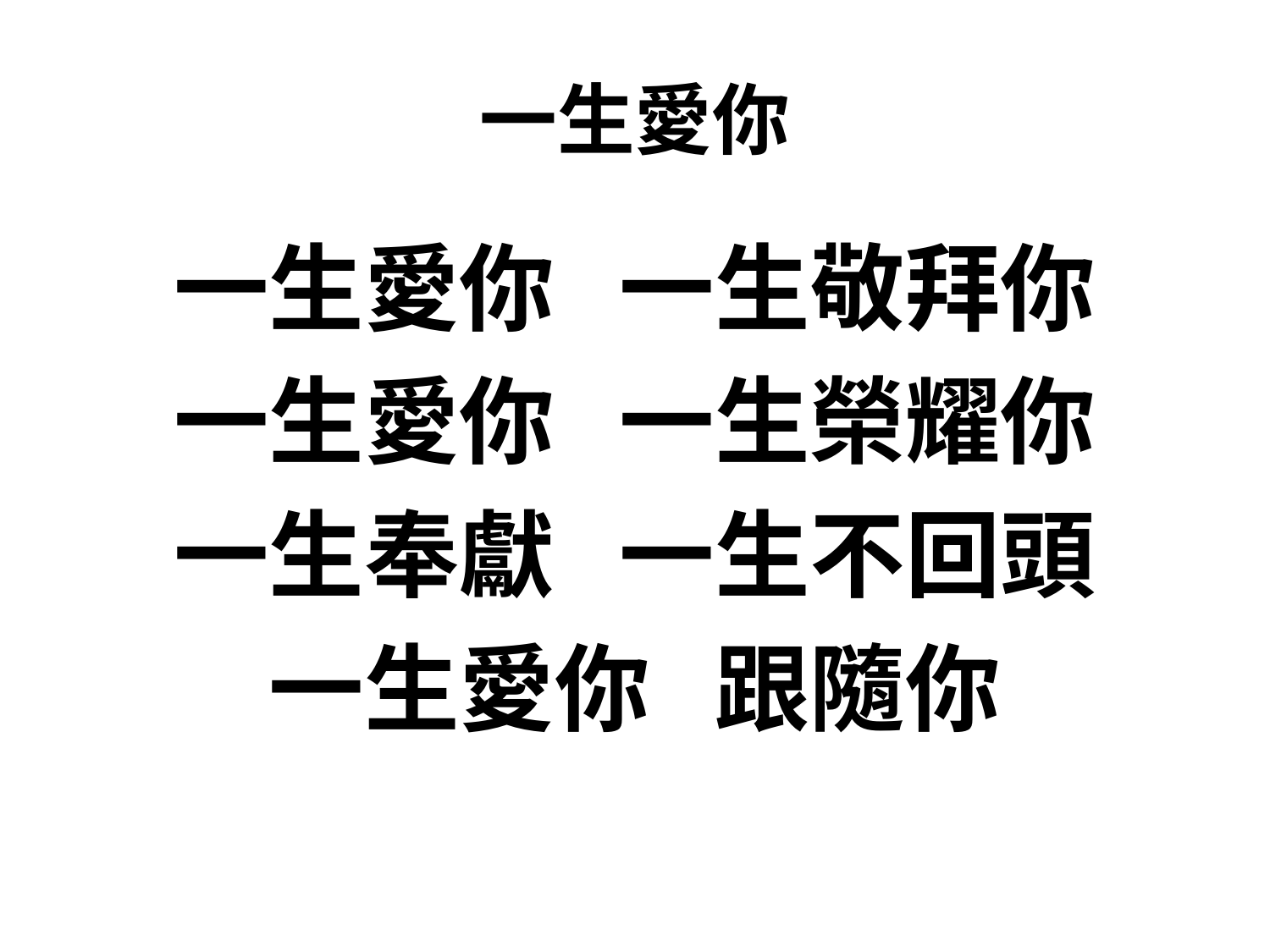

# 一生愛你
一生愛你   一生敬拜你
一生愛你   一生榮耀你
一生奉獻   一生不回頭
一生愛你   跟隨你